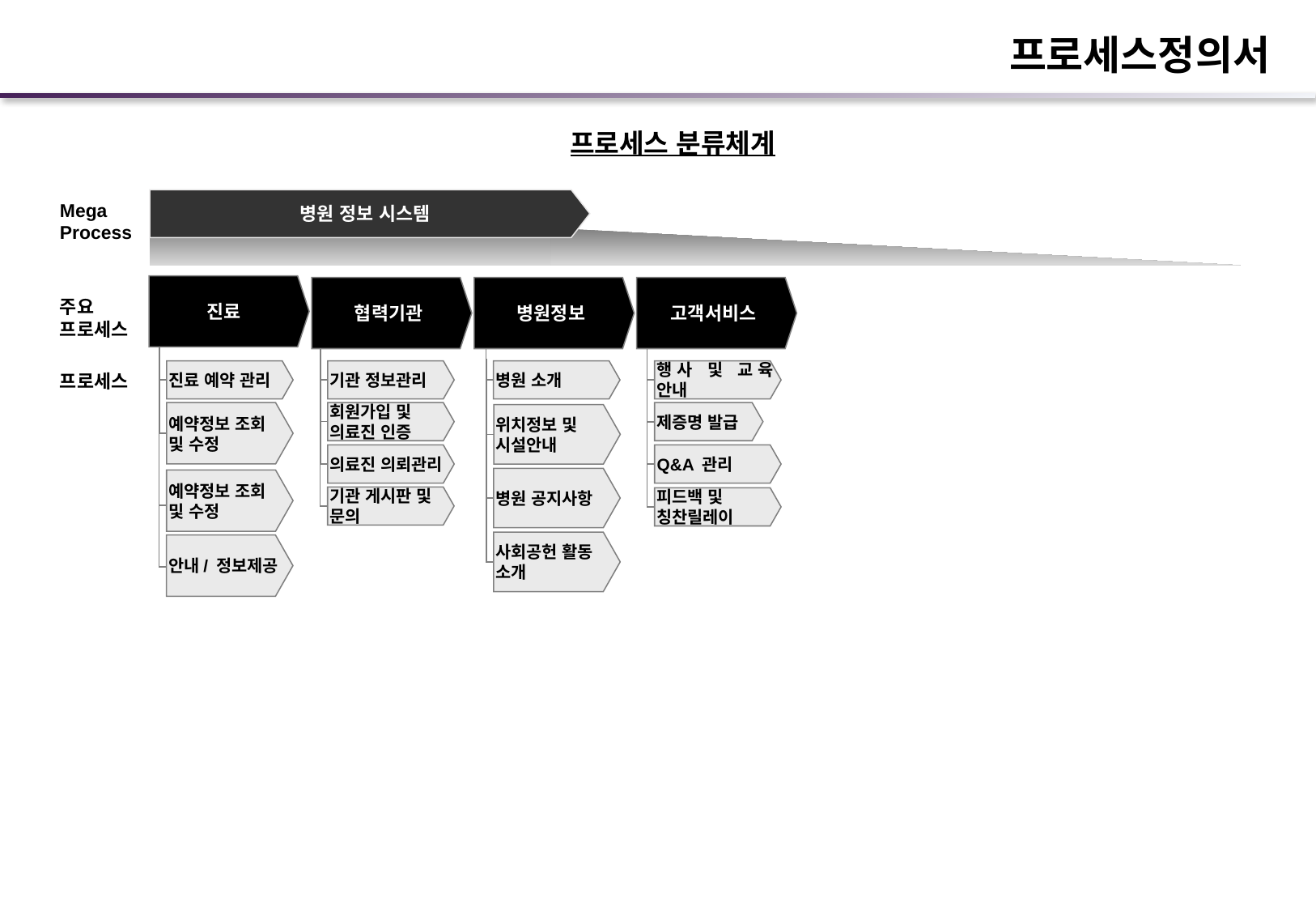

프로세스정의서
프로세스 분류체계
병원 정보 시스템
Mega
Process

진료
협력기관
병원정보
고객서비스
주요
프로세스

진료 예약 관리
기관 정보관리
병원 소개
행사 및 교육 안내
프로세스

예약정보 조회 및 수정
회원가입 및 의료진 인증
제증명 발급
위치정보 및 시설안내

의료진 의뢰관리
Q&A 관리

병원 공지사항
예약정보 조회 및 수정
기관 게시판 및 문의
피드백 및 칭찬릴레이

사회공헌 활동 소개
안내/ 정보제공